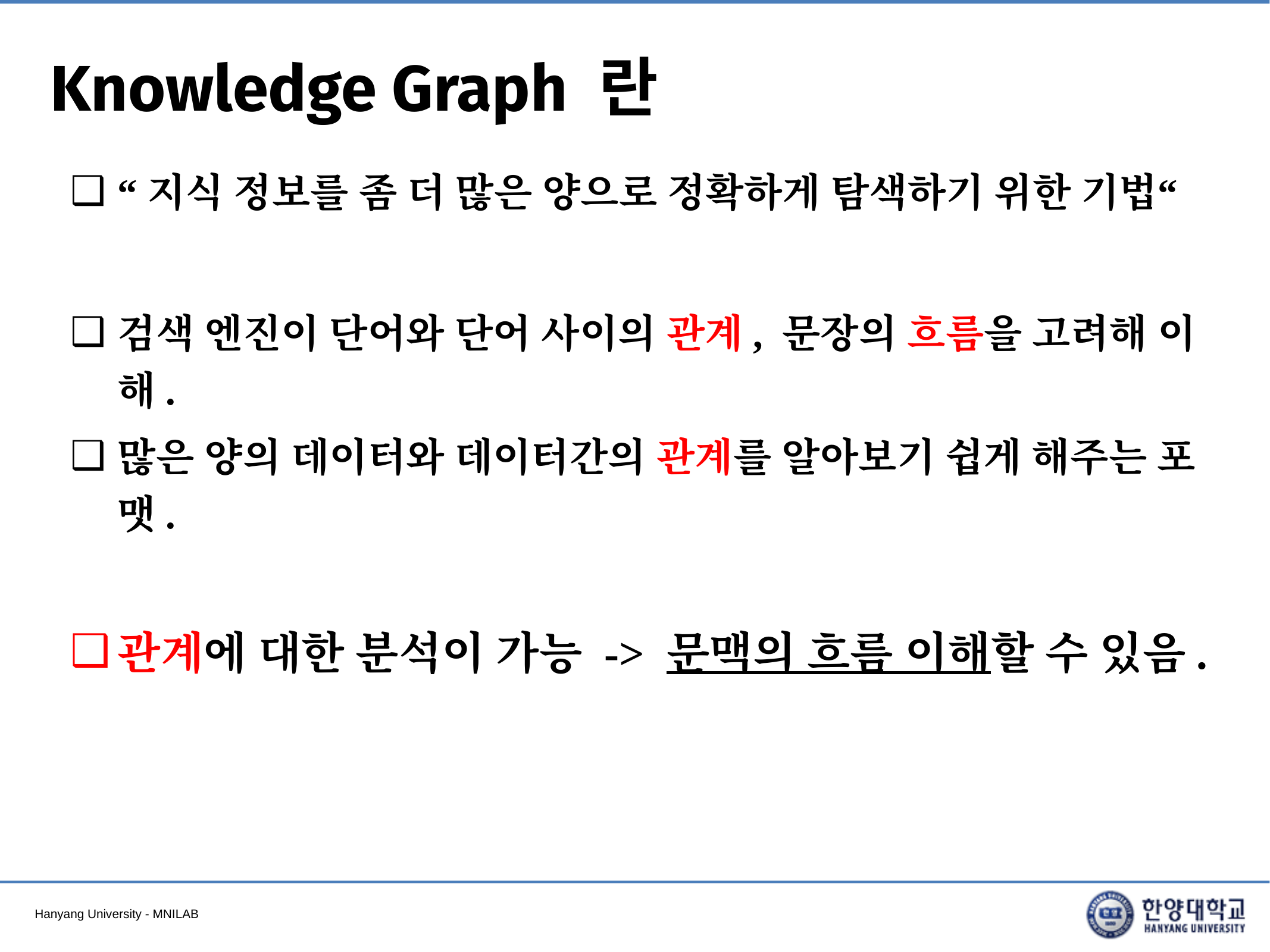

# Knowledge Graph 란
“지식 정보를 좀 더 많은 양으로 정확하게 탐색하기 위한 기법“

검색 엔진이 단어와 단어 사이의 관계, 문장의 흐름을 고려해 이해.
많은 양의 데이터와 데이터간의 관계를 알아보기 쉽게 해주는 포맷.

관계에 대한 분석이 가능 -> 문맥의 흐름 이해할 수 있음.